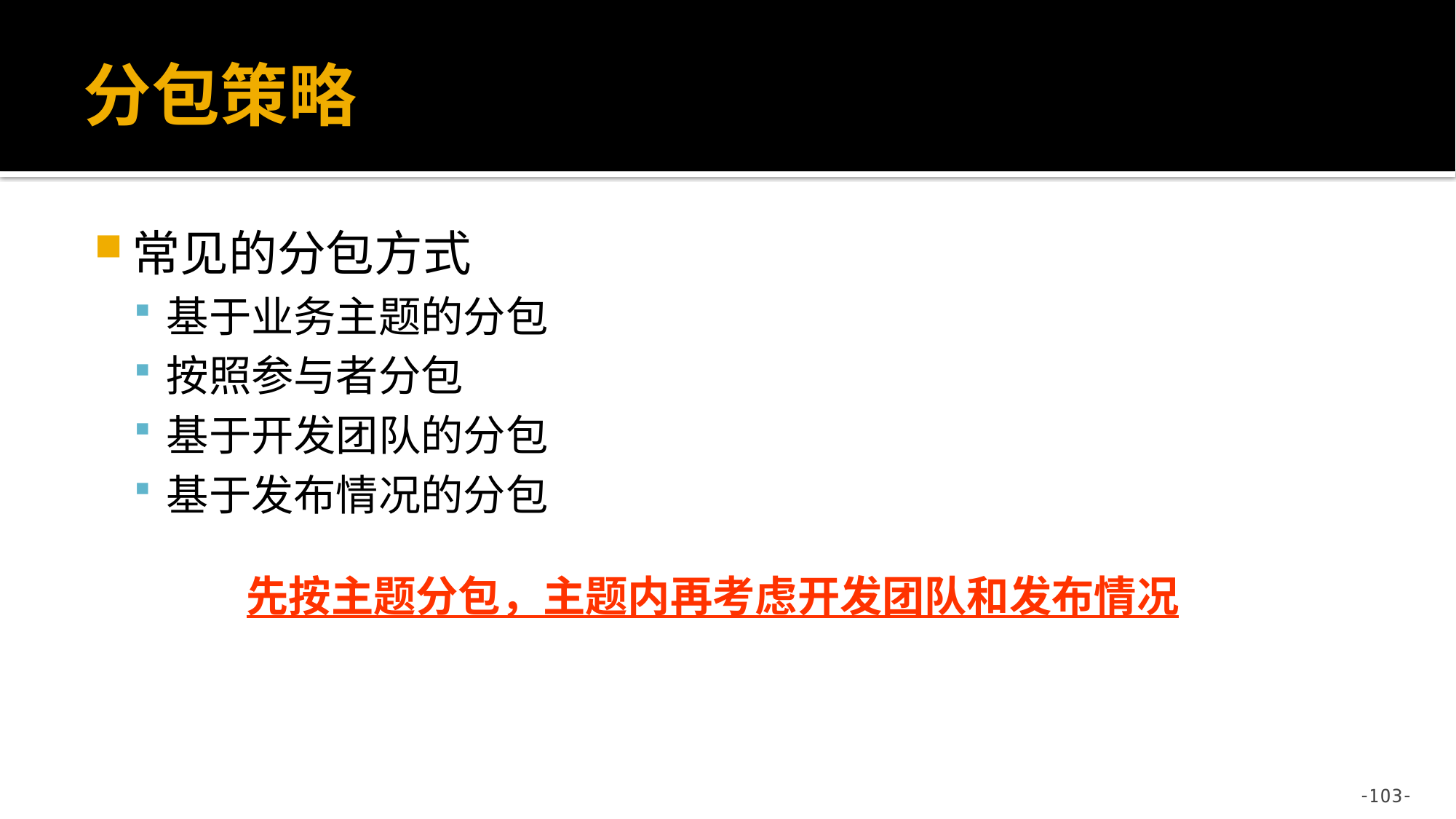

# 分包策略
常见的分包方式
基于业务主题的分包
按照参与者分包
基于开发团队的分包
基于发布情况的分包

先按主题分包，主题内再考虑开发团队和发布情况
-103-